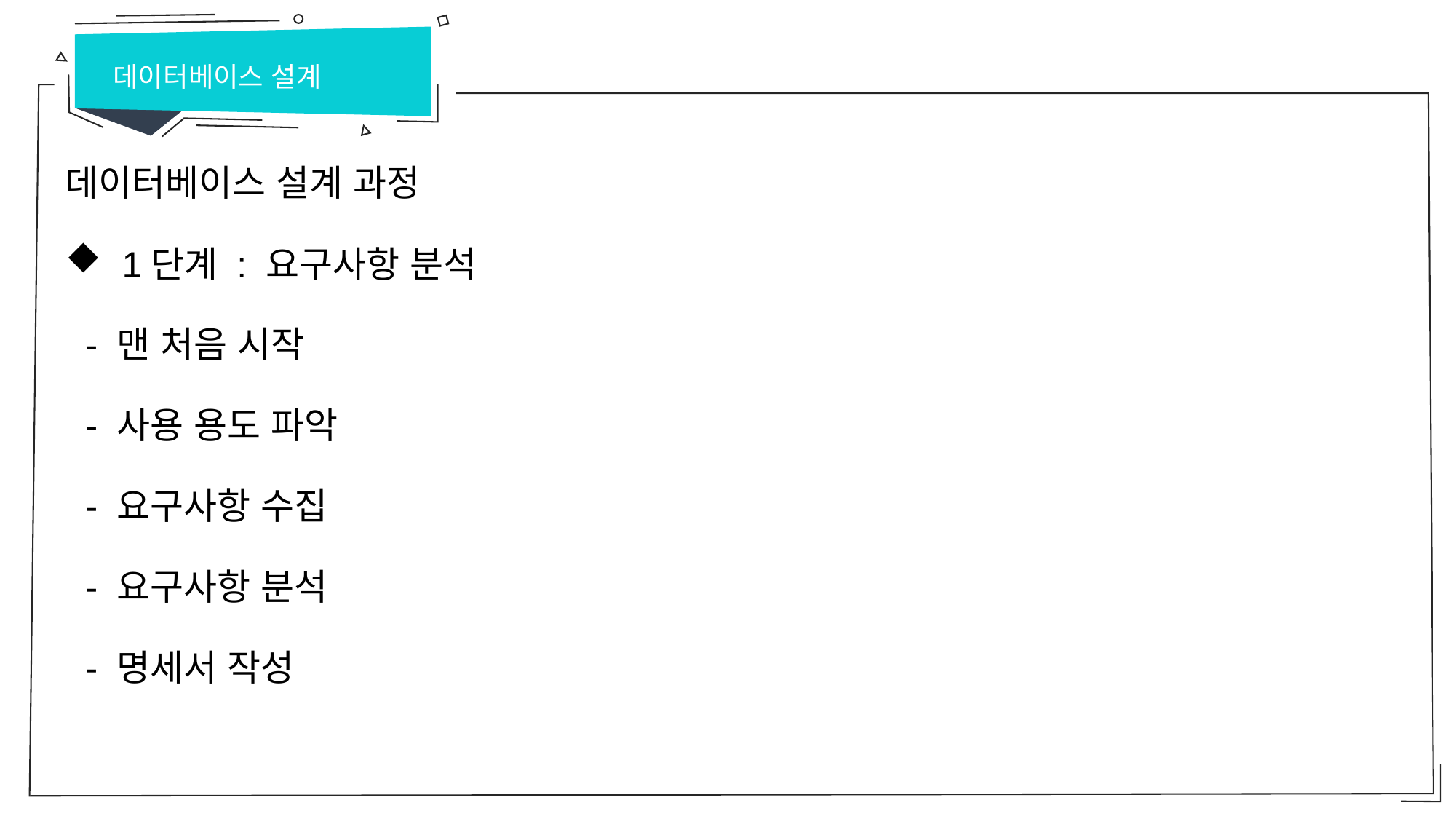

데이터베이스 설계
데이터베이스 설계 과정
  1단계 : 요구사항 분석
  - 맨 처음 시작
  - 사용 용도 파악
  - 요구사항 수집
  - 요구사항 분석
  - 명세서 작성